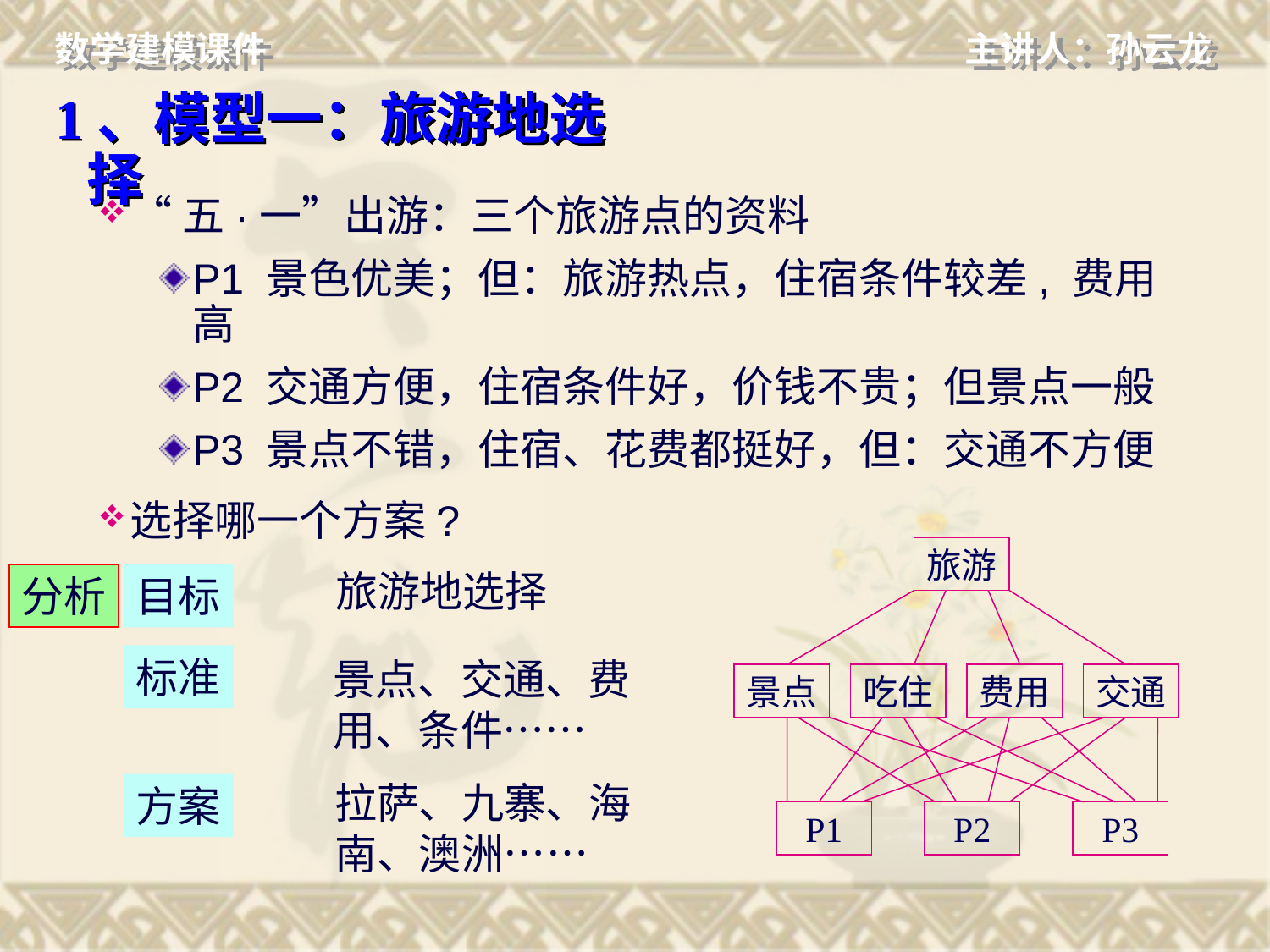

# 1、模型一：旅游地选择
“五·一”出游：三个旅游点的资料
P1 景色优美；但：旅游热点，住宿条件较差, 费用高
P2 交通方便，住宿条件好，价钱不贵；但景点一般
P3 景点不错，住宿、花费都挺好，但：交通不方便
选择哪一个方案?
旅游

景点
吃住
费用
交通

P1
P2
P3
旅游地选择
分析
目标
标准
景点、交通、费用、条件……
拉萨、九寨、海南、澳洲……
方案